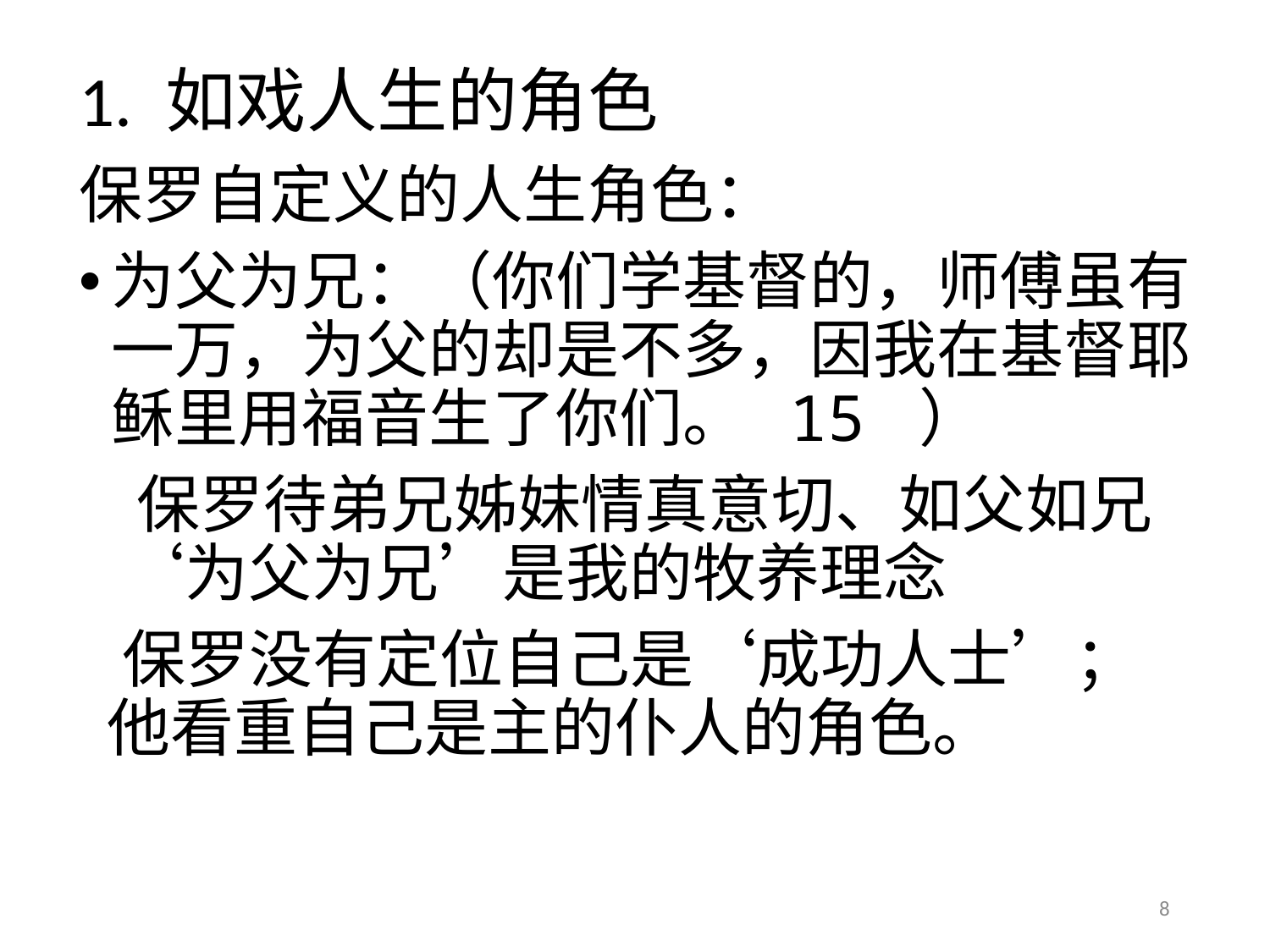

# 1. 如戏人生的角色
保罗自定义的人生角色：
为父为兄：（你们学基督的，师傅虽有一万，为父的却是不多，因我在基督耶稣里用福音生了你们。  15 ）
   保罗待弟兄姊妹情真意切、如父如兄
   ‘为父为兄’是我的牧养理念
  保罗没有定位自己是‘成功人士’；
  他看重自己是主的仆人的角色。
8